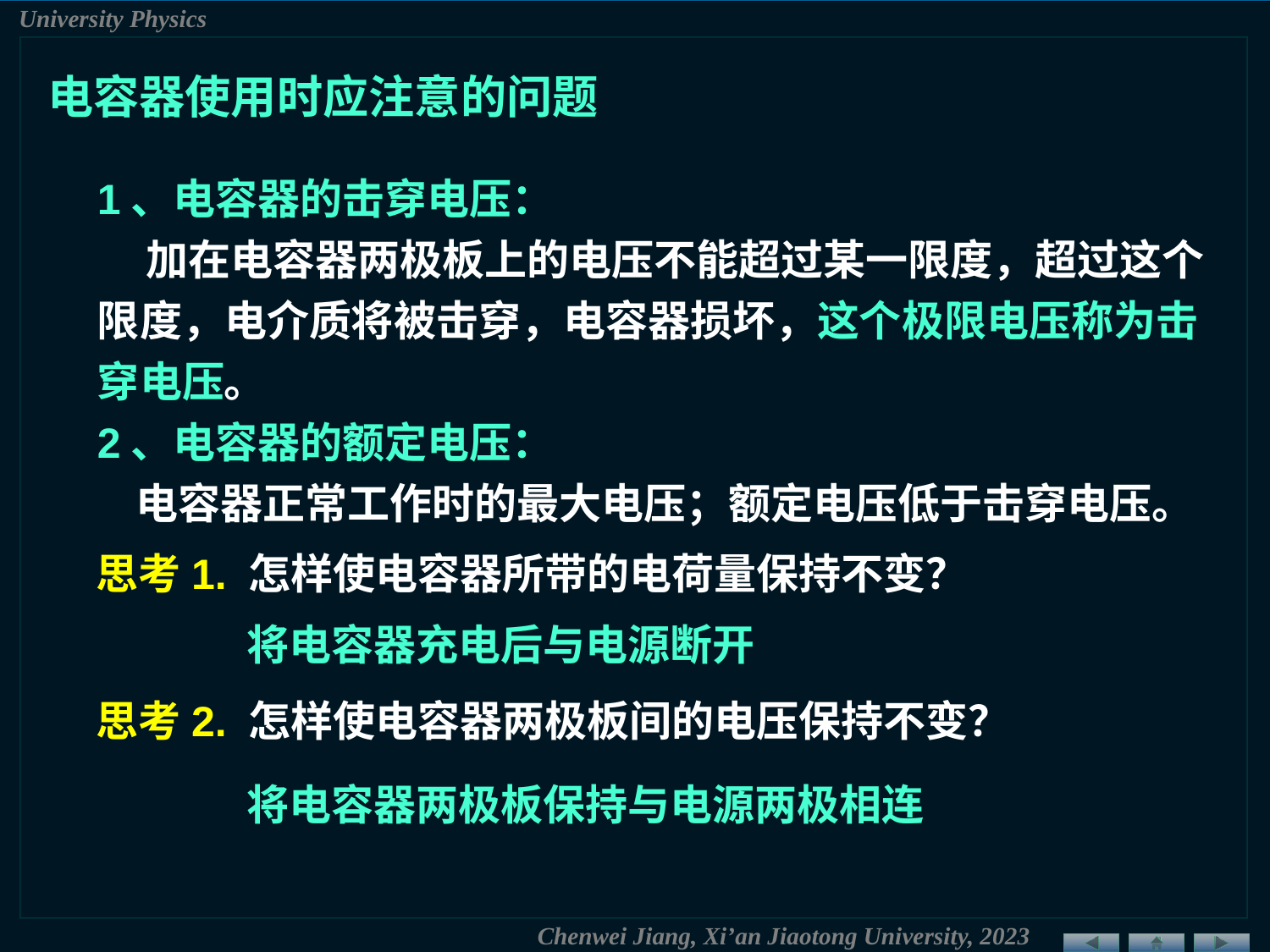

电容器使用时应注意的问题
1、电容器的击穿电压：
    加在电容器两极板上的电压不能超过某一限度，超过这个限度，电介质将被击穿，电容器损坏，这个极限电压称为击穿电压。
2、电容器的额定电压：
   电容器正常工作时的最大电压；额定电压低于击穿电压。
思考1. 怎样使电容器所带的电荷量保持不变？
将电容器充电后与电源断开
思考2. 怎样使电容器两极板间的电压保持不变？
将电容器两极板保持与电源两极相连